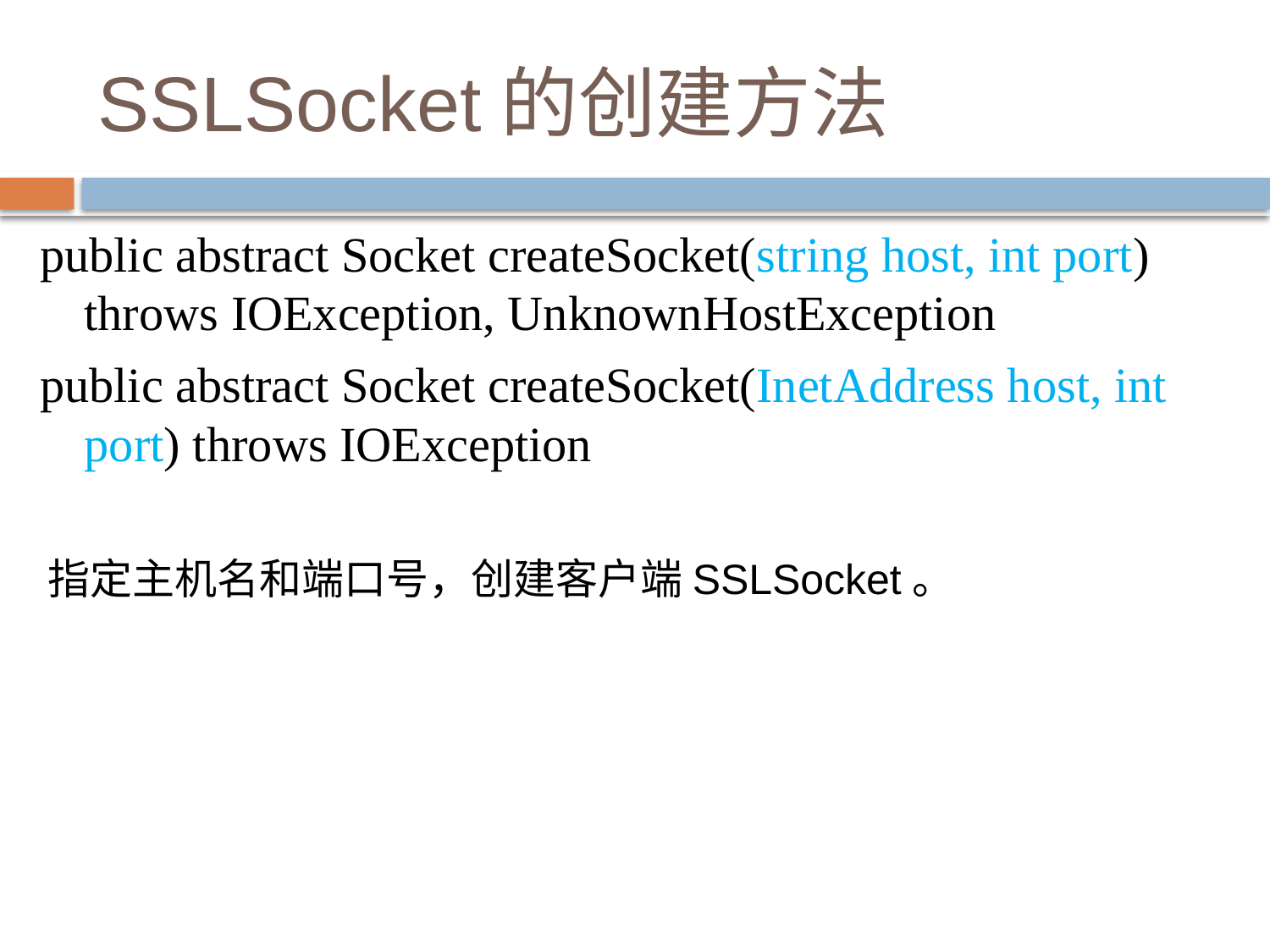

# SSLSocket的创建方法
public abstract Socket createSocket(string host, int port) throws IOException, UnknownHostException
public abstract Socket createSocket(InetAddress host, int port) throws IOException

指定主机名和端口号，创建客户端SSLSocket。